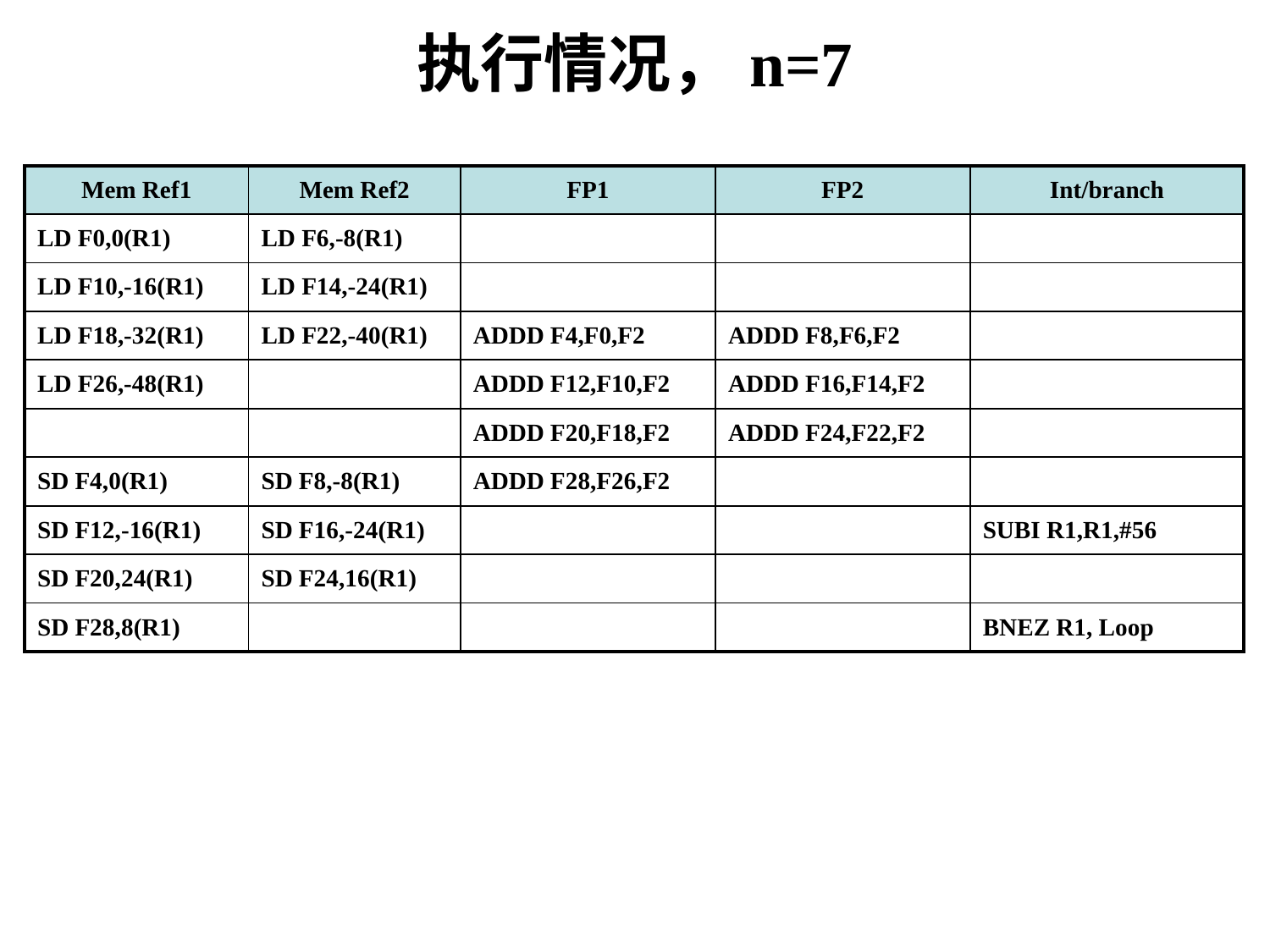

执行情况，n=7
| Mem Ref1 | Mem Ref2 | FP1 | FP2 | Int/branch |
| --- | --- | --- | --- | --- |
| LD F0,0(R1) | LD F6,-8(R1) |  |  |  |
| LD F10,-16(R1) | LD F14,-24(R1) |  |  |  |
| LD F18,-32(R1) | LD F22,-40(R1) | ADDD F4,F0,F2 | ADDD F8,F6,F2 |  |
| LD F26,-48(R1) |  | ADDD F12,F10,F2 | ADDD F16,F14,F2 |  |
|  |  | ADDD F20,F18,F2 | ADDD F24,F22,F2 |  |
| SD F4,0(R1) | SD F8,-8(R1) | ADDD F28,F26,F2 |  |  |
| SD F12,-16(R1) | SD F16,-24(R1) |  |  | SUBI R1,R1,#56 |
| SD F20,24(R1) | SD F24,16(R1) |  |  |  |
| SD F28,8(R1) |  |  |  | BNEZ R1, Loop |